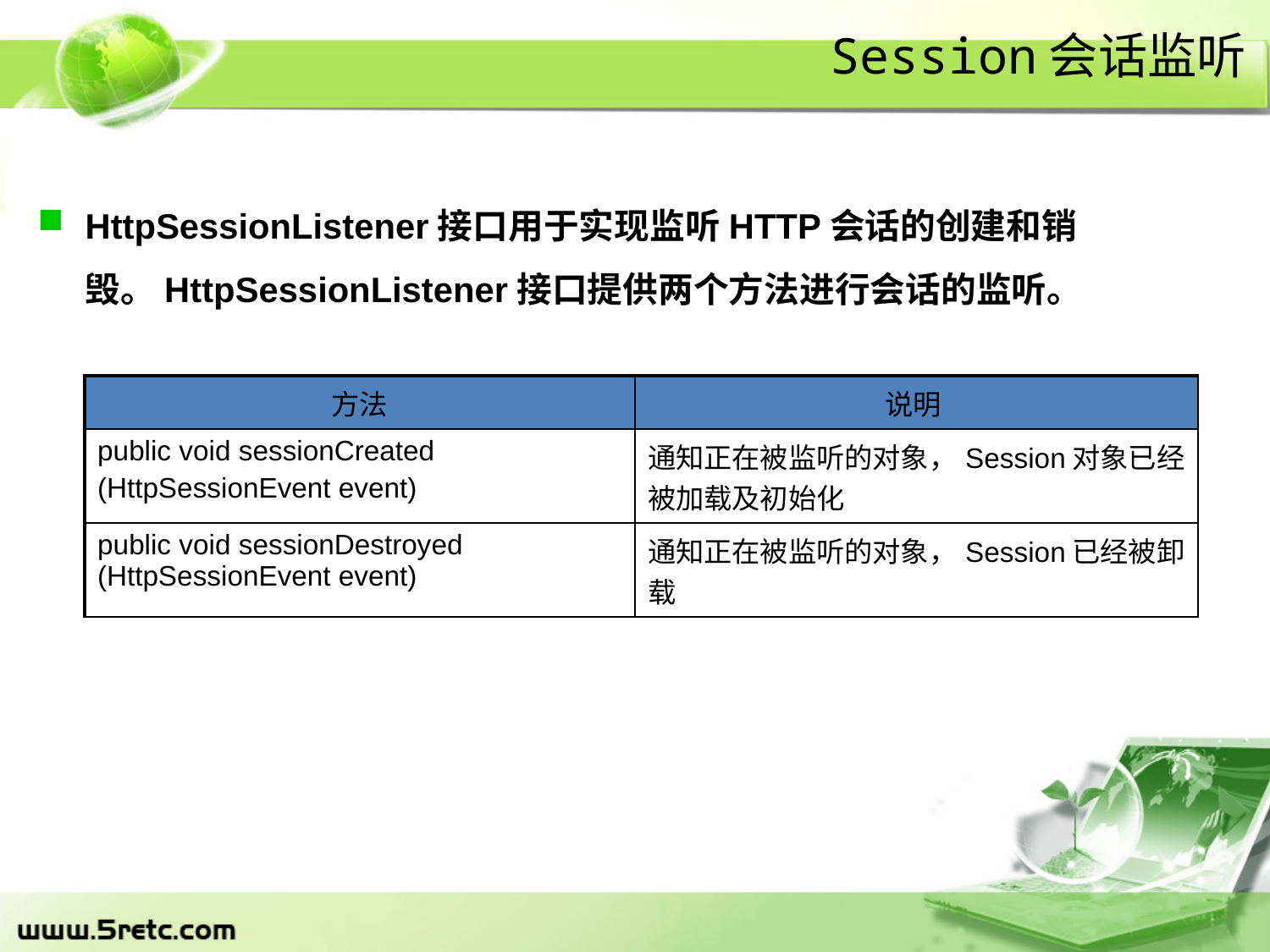

# Session会话监听
HttpSessionListener接口用于实现监听HTTP会话的创建和销毁。HttpSessionListener接口提供两个方法进行会话的监听。
| 方法 | 说明 |
| --- | --- |
| public void sessionCreated (HttpSessionEvent event) | 通知正在被监听的对象，Session对象已经被加载及初始化 |
| public void sessionDestroyed (HttpSessionEvent event) | 通知正在被监听的对象，Session已经被卸载 |